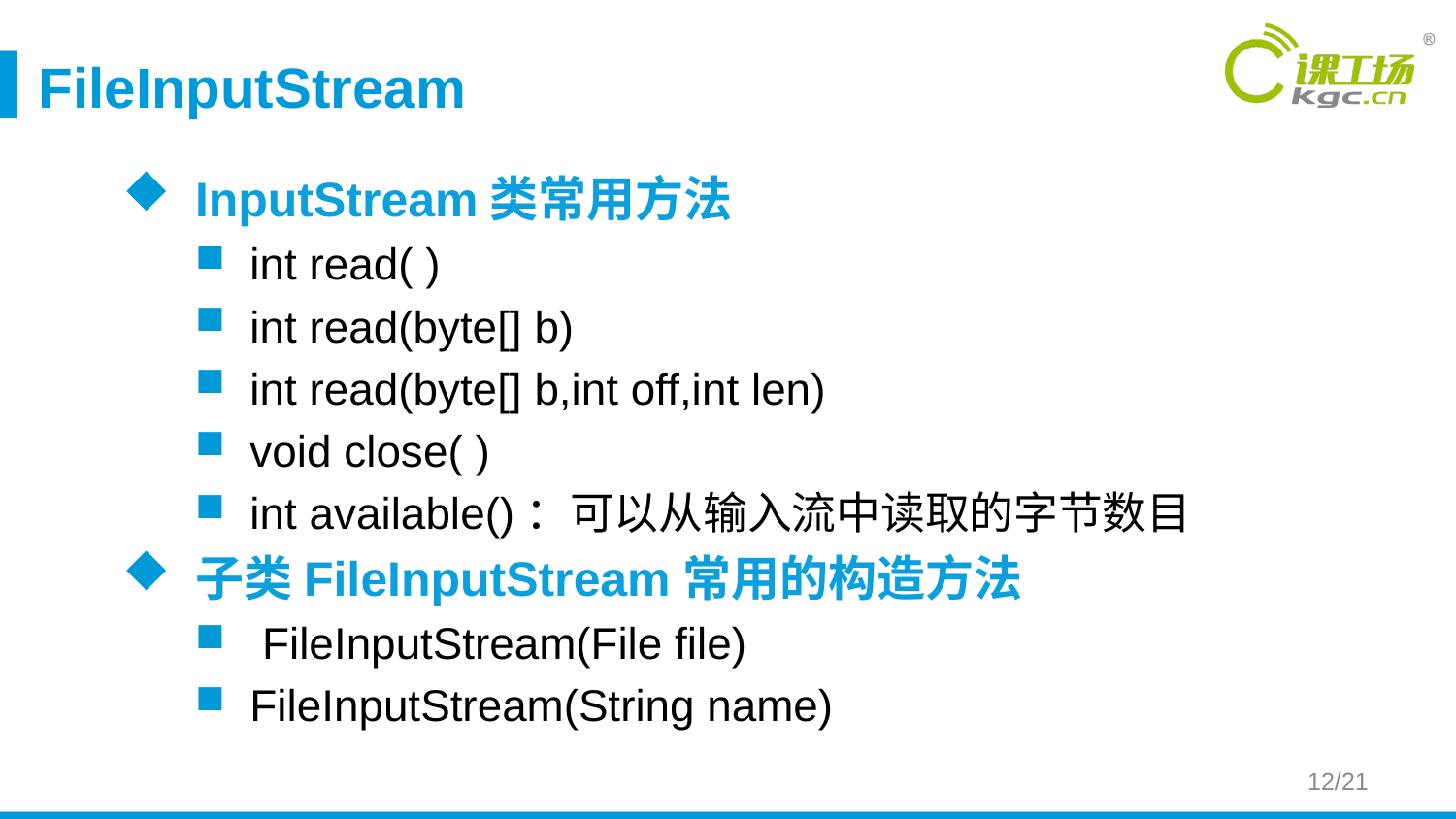

# FileInputStream
InputStream类常用方法
int read( )
int read(byte[] b)
int read(byte[] b,int off,int len)
void close( )
int available()：可以从输入流中读取的字节数目
子类FileInputStream常用的构造方法
 FileInputStream(File file)
FileInputStream(String name)
12/21